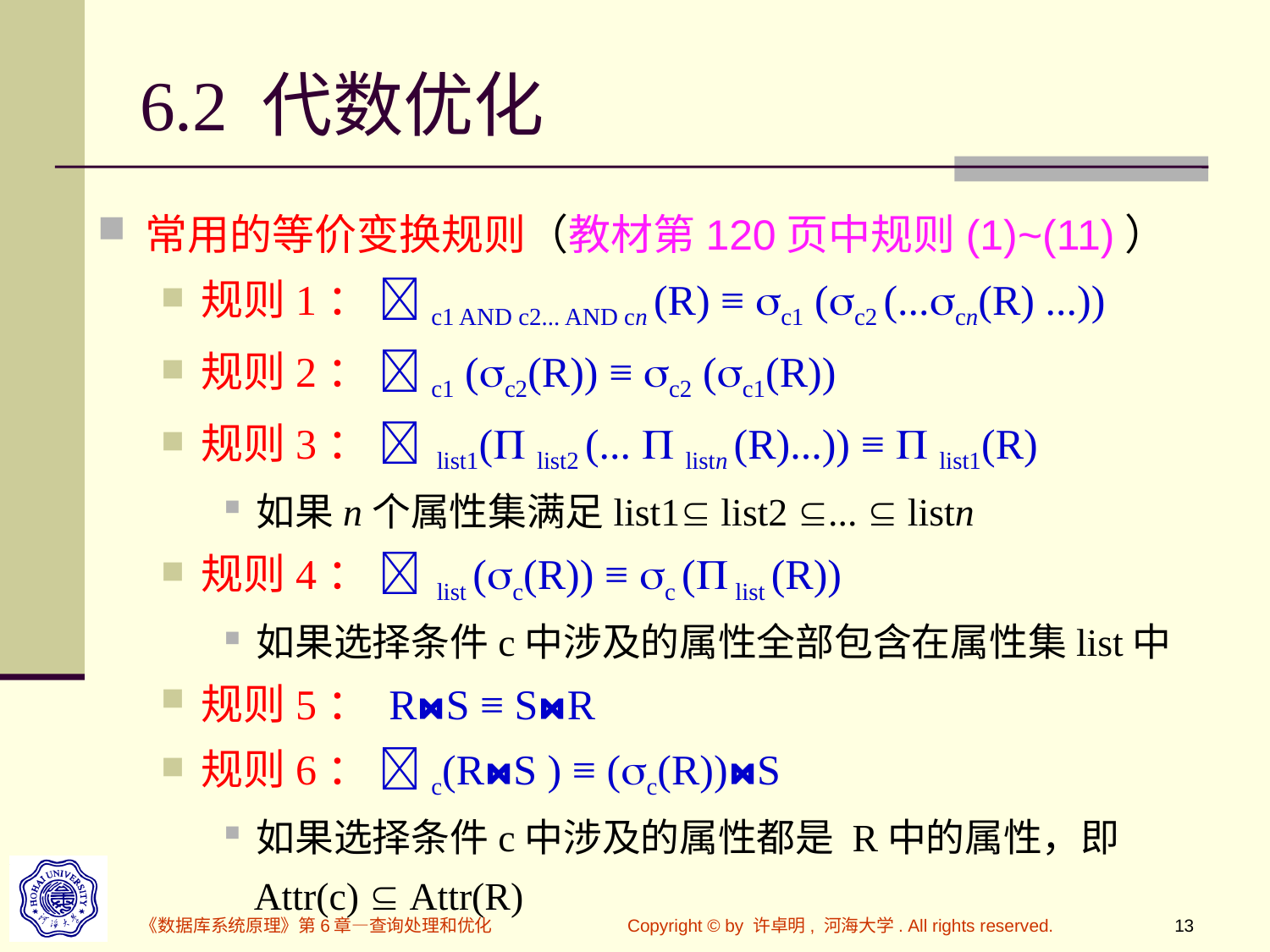

# 6.2 代数优化
常用的等价变换规则（教材第120页中规则(1)~(11)）
规则1： σc1 AND c2... AND cn (R) ≡ σc1 (σc2 (...σcn(R) ...))
规则2： σc1 (σc2(R)) ≡ σc2 (σc1(R))
规则3： Π list1(Π list2 (... Π listn (R)...)) ≡ Π list1(R)
如果n个属性集满足list1⊆ list2 ⊆... ⊆ listn
规则4： Π list (σc(R)) ≡ σc (Π list (R))
如果选择条件c中涉及的属性全部包含在属性集list中
规则5： R⋈S ≡ S⋈R
规则6： σc(R⋈S ) ≡ (σc(R))⋈S
如果选择条件c中涉及的属性都是 R中的属性，即
   Attr(c) ⊆ Attr(R)
《数据库系统原理》第6章—查询处理和优化
Copyright © by 许卓明, 河海大学. All rights reserved.
13